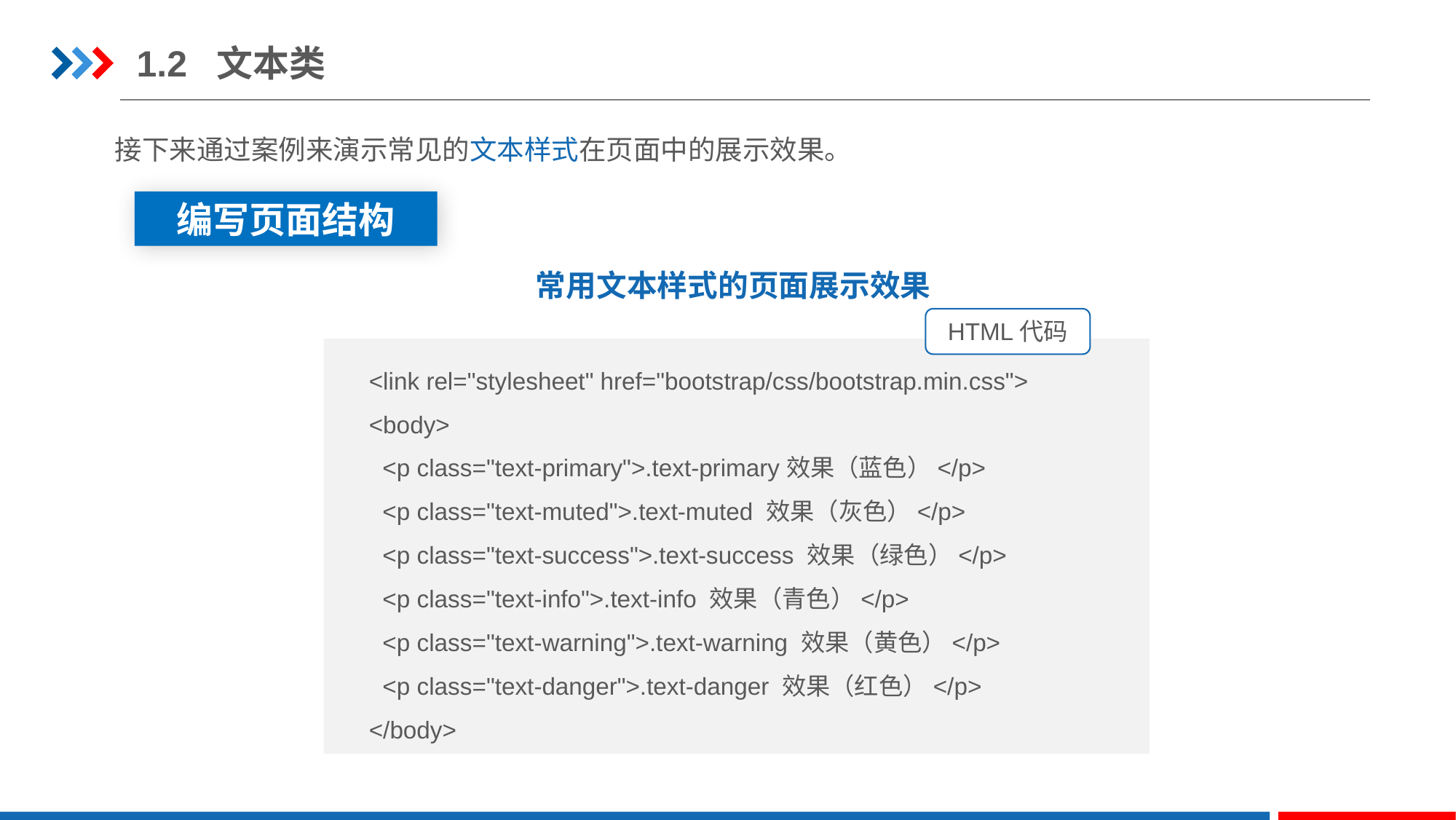

1.2  文本类
接下来通过案例来演示常见的文本样式在页面中的展示效果。
编写页面结构
常用文本样式的页面展示效果
HTML代码

<link rel="stylesheet" href="bootstrap/css/bootstrap.min.css">
<body>
  <p class="text-primary">.text-primary效果（蓝色）</p>
  <p class="text-muted">.text-muted 效果（灰色）</p>
  <p class="text-success">.text-success 效果（绿色）</p>
  <p class="text-info">.text-info 效果（青色）</p>
  <p class="text-warning">.text-warning 效果（黄色）</p>
  <p class="text-danger">.text-danger 效果（红色）</p>
</body>